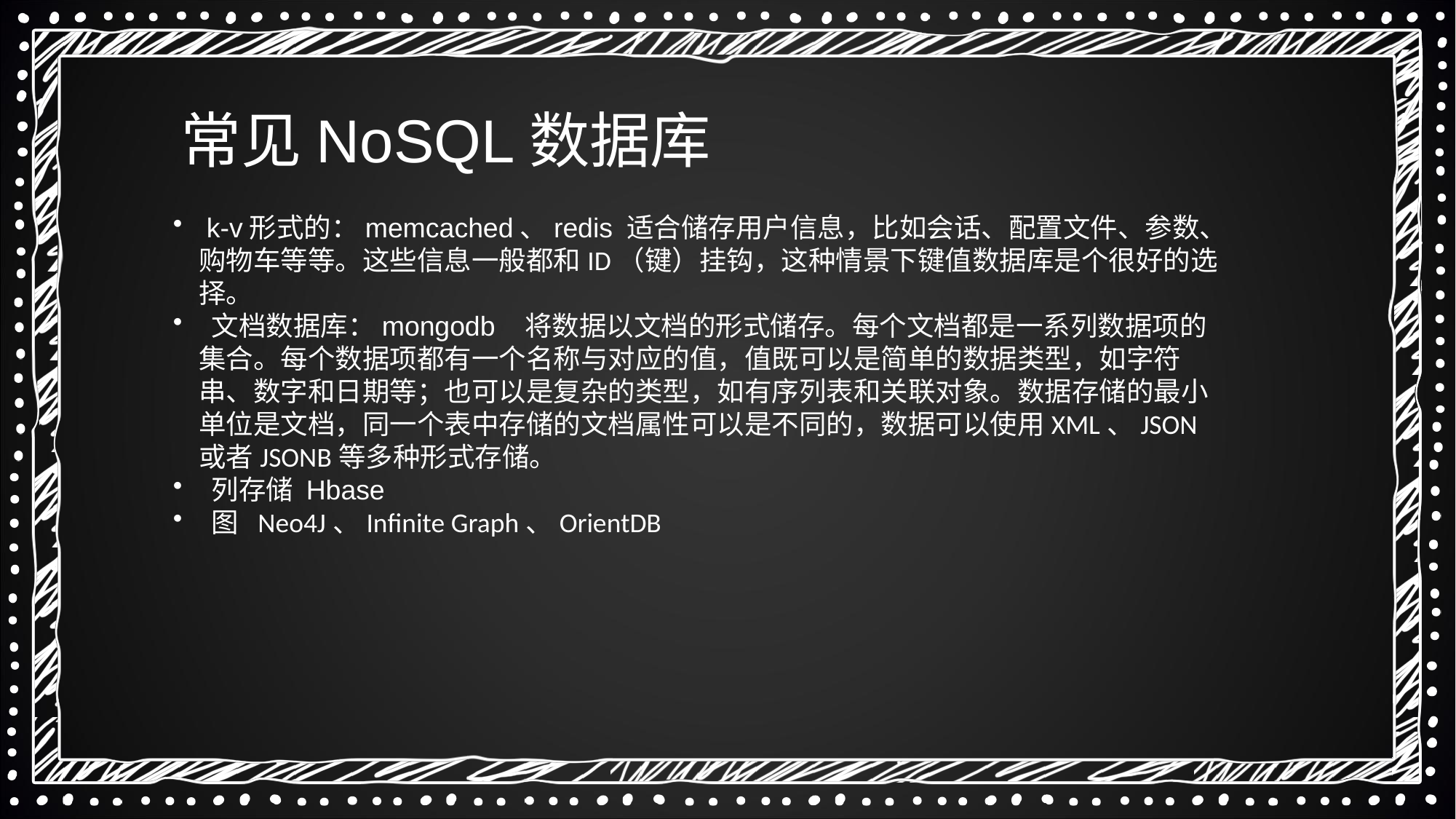

常见NoSQL数据库
 k-v形式的：memcached、redis 适合储存用户信息，比如会话、配置文件、参数、购物车等等。这些信息一般都和ID（键）挂钩，这种情景下键值数据库是个很好的选择。
 文档数据库：mongodb   将数据以文档的形式储存。每个文档都是一系列数据项的集合。每个数据项都有一个名称与对应的值，值既可以是简单的数据类型，如字符串、数字和日期等；也可以是复杂的类型，如有序列表和关联对象。数据存储的最小单位是文档，同一个表中存储的文档属性可以是不同的，数据可以使用XML、JSON或者JSONB等多种形式存储。
 列存储 Hbase
 图  Neo4J、Infinite Graph、OrientDB